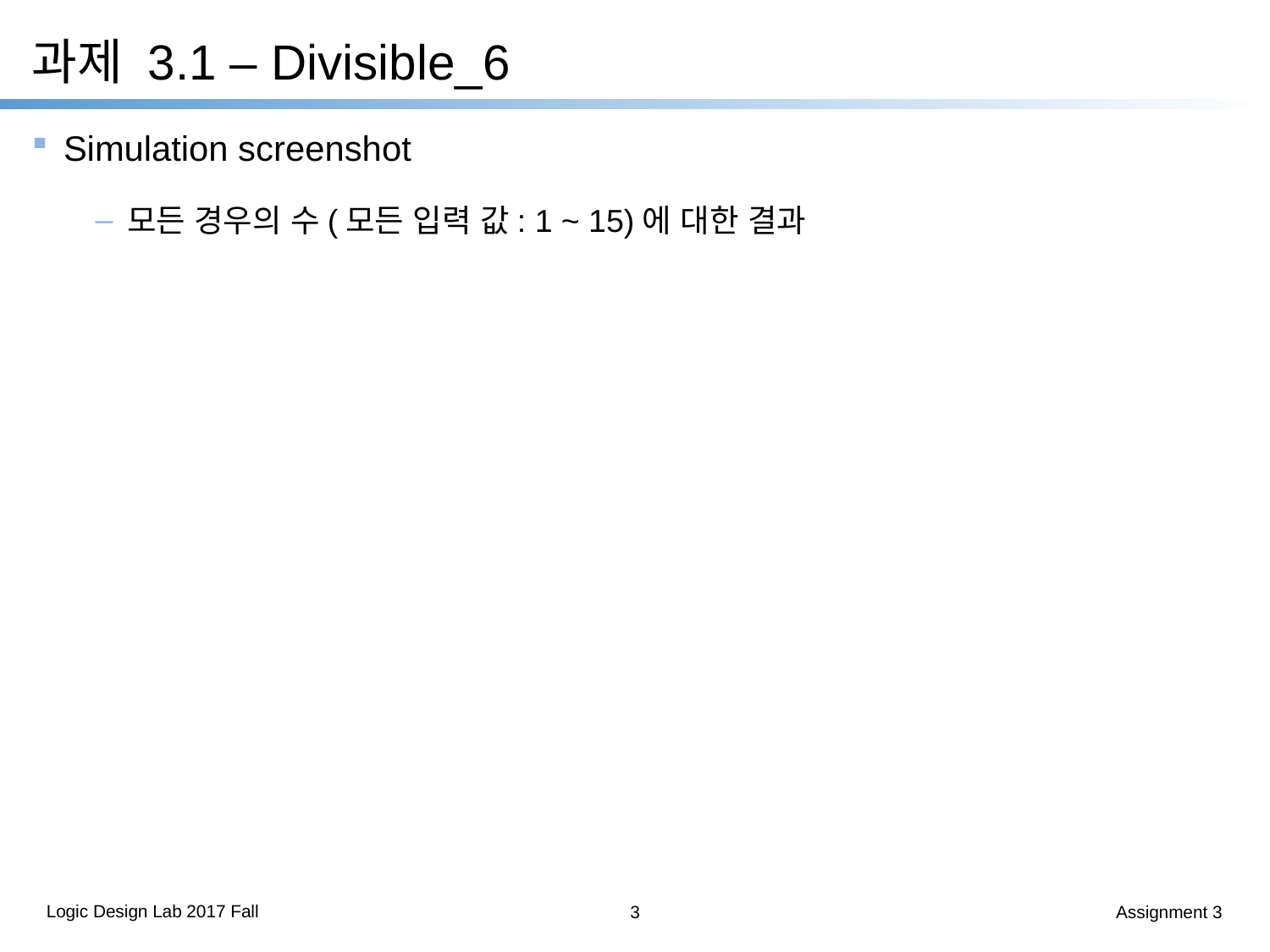

# 과제 3.1 – Divisible_6
Simulation screenshot

모든 경우의 수(모든 입력 값: 1 ~ 15)에 대한 결과
3
Assignment 3